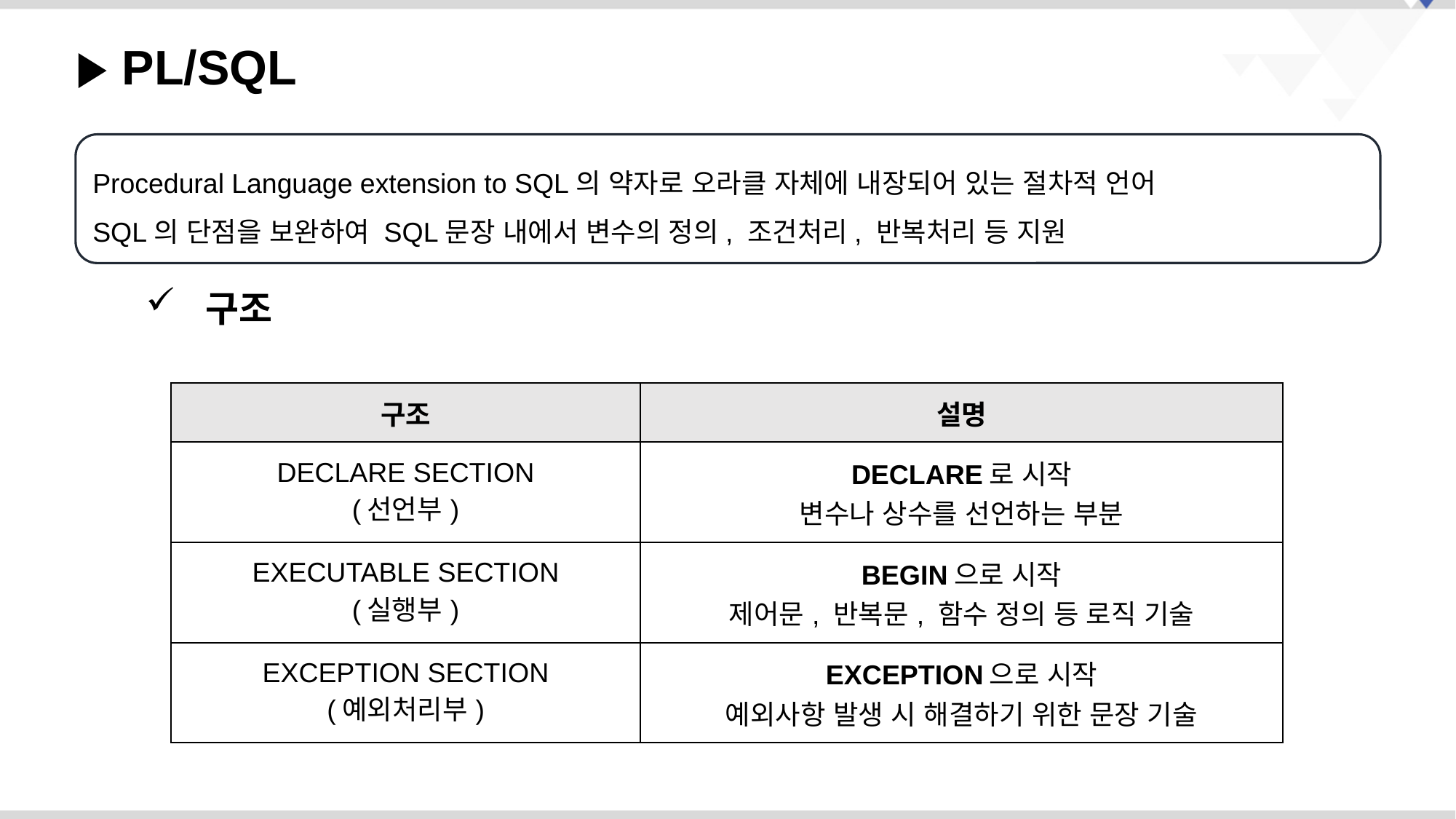

▶ PL/SQL
Procedural Language extension to SQL의 약자로 오라클 자체에 내장되어 있는 절차적 언어
SQL의 단점을 보완하여 SQL문장 내에서 변수의 정의, 조건처리, 반복처리 등 지원
 구조
| 구조 | 설명 |
| --- | --- |
| DECLARE SECTION (선언부) | DECLARE로 시작 변수나 상수를 선언하는 부분 |
| EXECUTABLE SECTION (실행부) | BEGIN으로 시작 제어문, 반복문, 함수 정의 등 로직 기술 |
| EXCEPTION SECTION (예외처리부) | EXCEPTION으로 시작 예외사항 발생 시 해결하기 위한 문장 기술 |